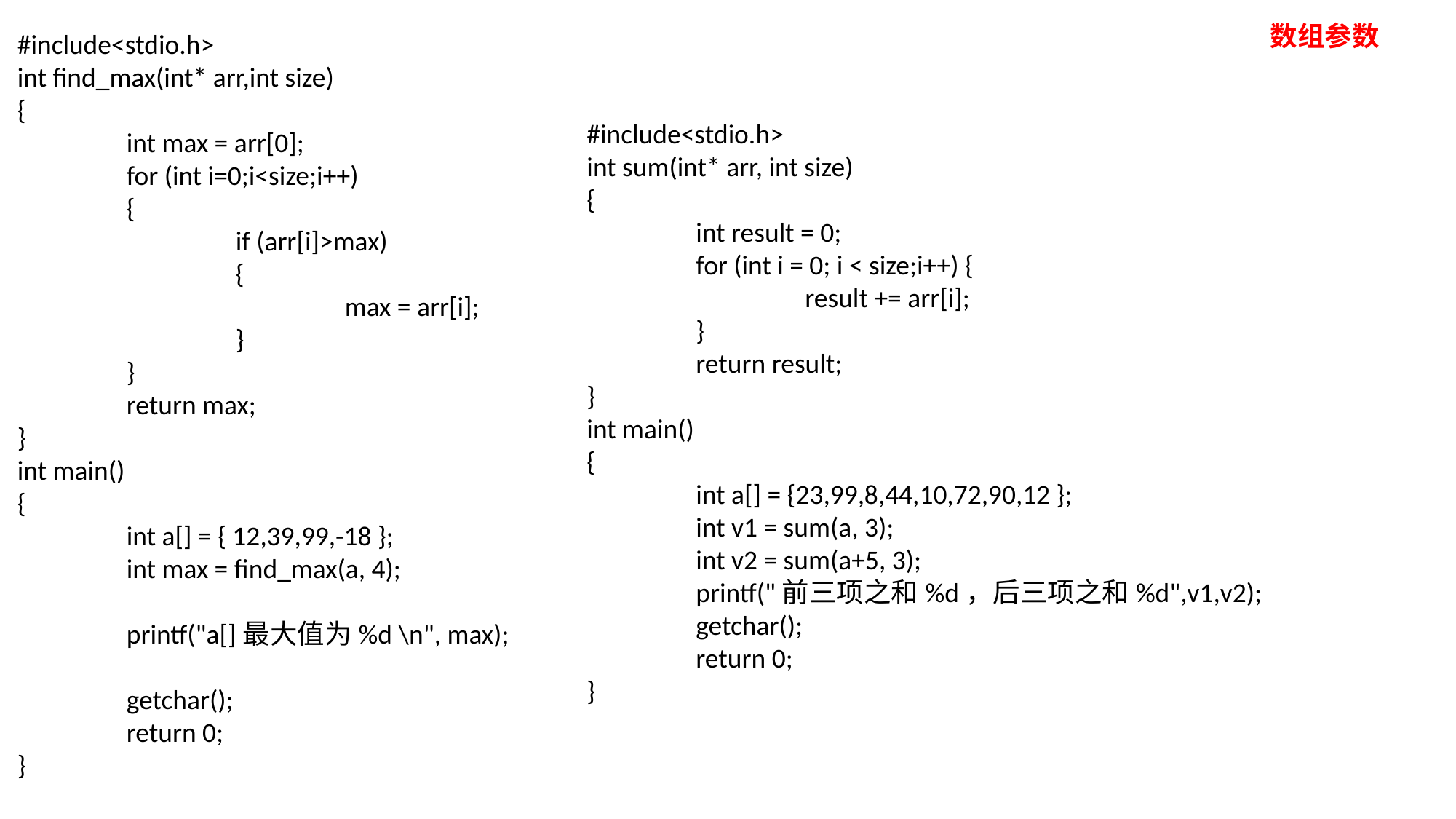

数组参数
#include<stdio.h>
int find_max(int* arr,int size)
{
	int max = arr[0];
	for (int i=0;i<size;i++)
	{
		if (arr[i]>max)
		{
			max = arr[i];
		}
	}
	return max;
}
int main()
{
	int a[] = { 12,39,99,-18 };
	int max = find_max(a, 4);

	printf("a[]最大值为%d \n", max);

	getchar();
	return 0;
}
#include<stdio.h>
int sum(int* arr, int size)
{
	int result = 0;
	for (int i = 0; i < size;i++) {
		result += arr[i];
	}
	return result;
}
int main()
{
	int a[] = {23,99,8,44,10,72,90,12 };
	int v1 = sum(a, 3);
	int v2 = sum(a+5, 3);
	printf("前三项之和%d，后三项之和%d",v1,v2);
	getchar();
	return 0;
}